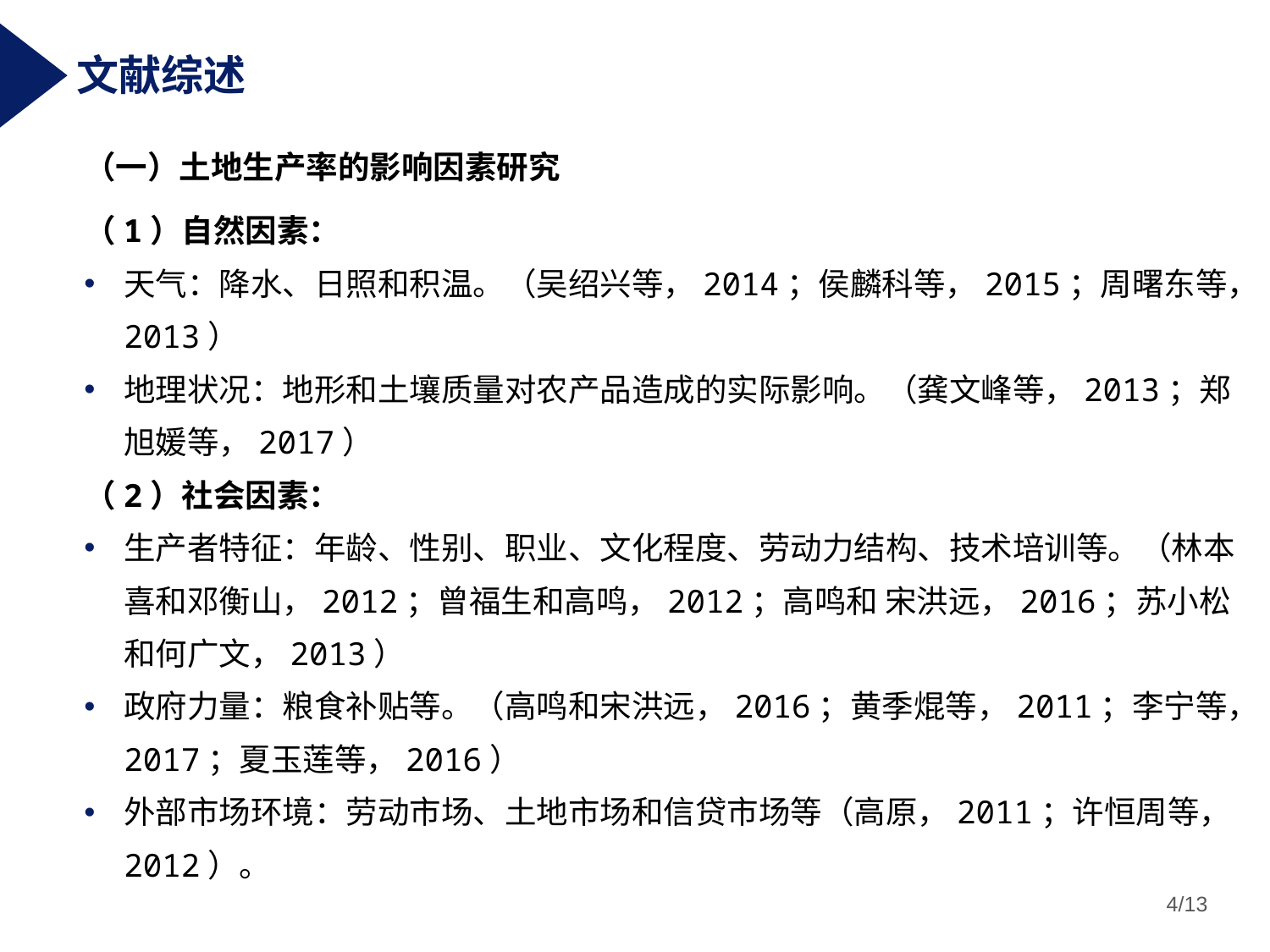

文献综述
（一）土地生产率的影响因素研究
（1）自然因素：
天气：降水、日照和积温。（吴绍兴等，2014；侯麟科等，2015；周曙东等，2013）
地理状况：地形和土壤质量对农产品造成的实际影响。（龚文峰等，2013；郑旭媛等，2017）
（2）社会因素：
生产者特征：年龄、性别、职业、文化程度、劳动力结构、技术培训等。（林本喜和邓衡山，2012；曾福生和高鸣，2012；高鸣和 宋洪远，2016；苏小松和何广文，2013）
政府力量：粮食补贴等。（高鸣和宋洪远，2016；黄季焜等，2011；李宁等，2017；夏玉莲等，2016）
外部市场环境：劳动市场、土地市场和信贷市场等（高原，2011；许恒周等，2012）。